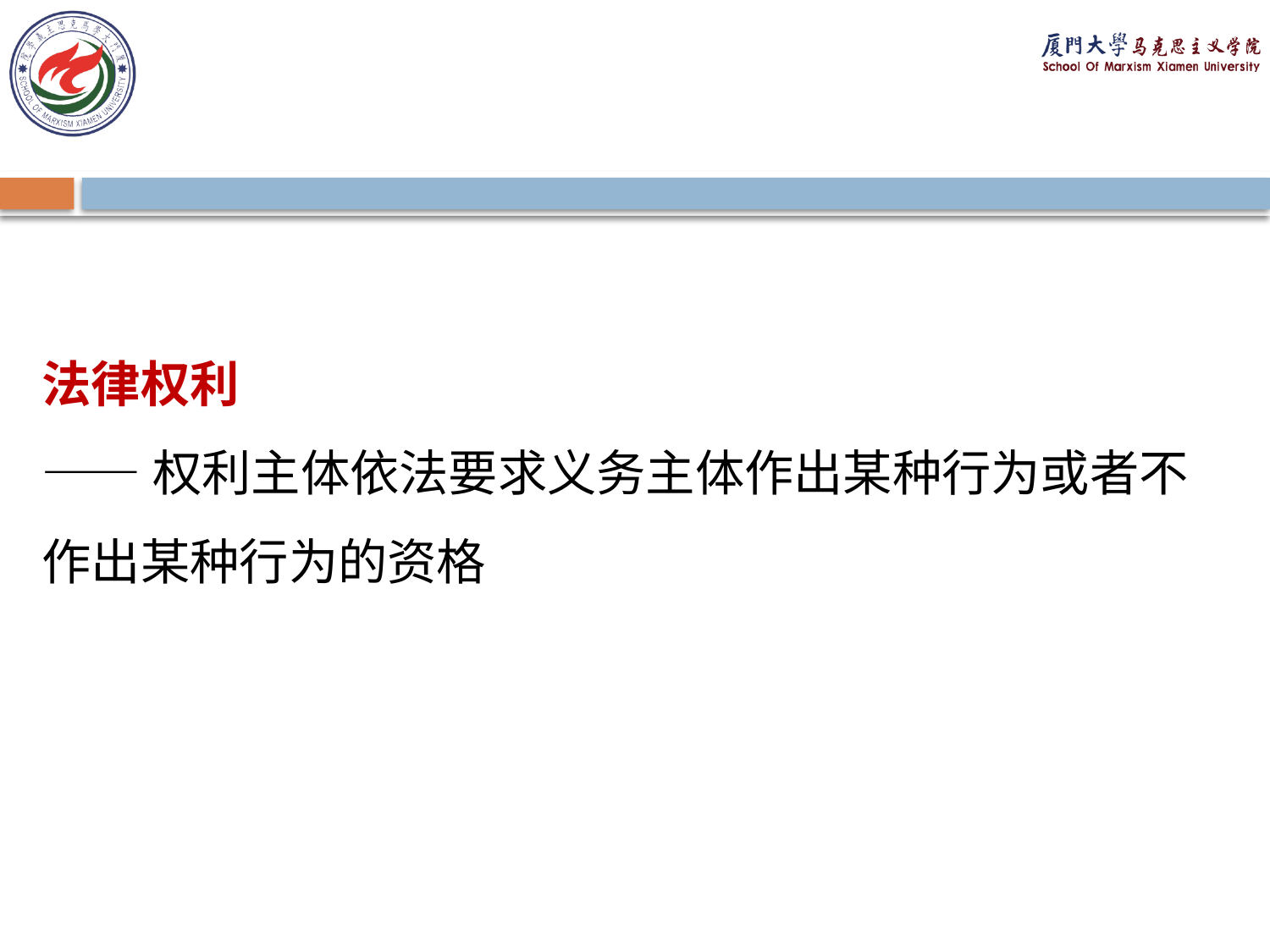

法律权利
——权利主体依法要求义务主体作出某种行为或者不作出某种行为的资格